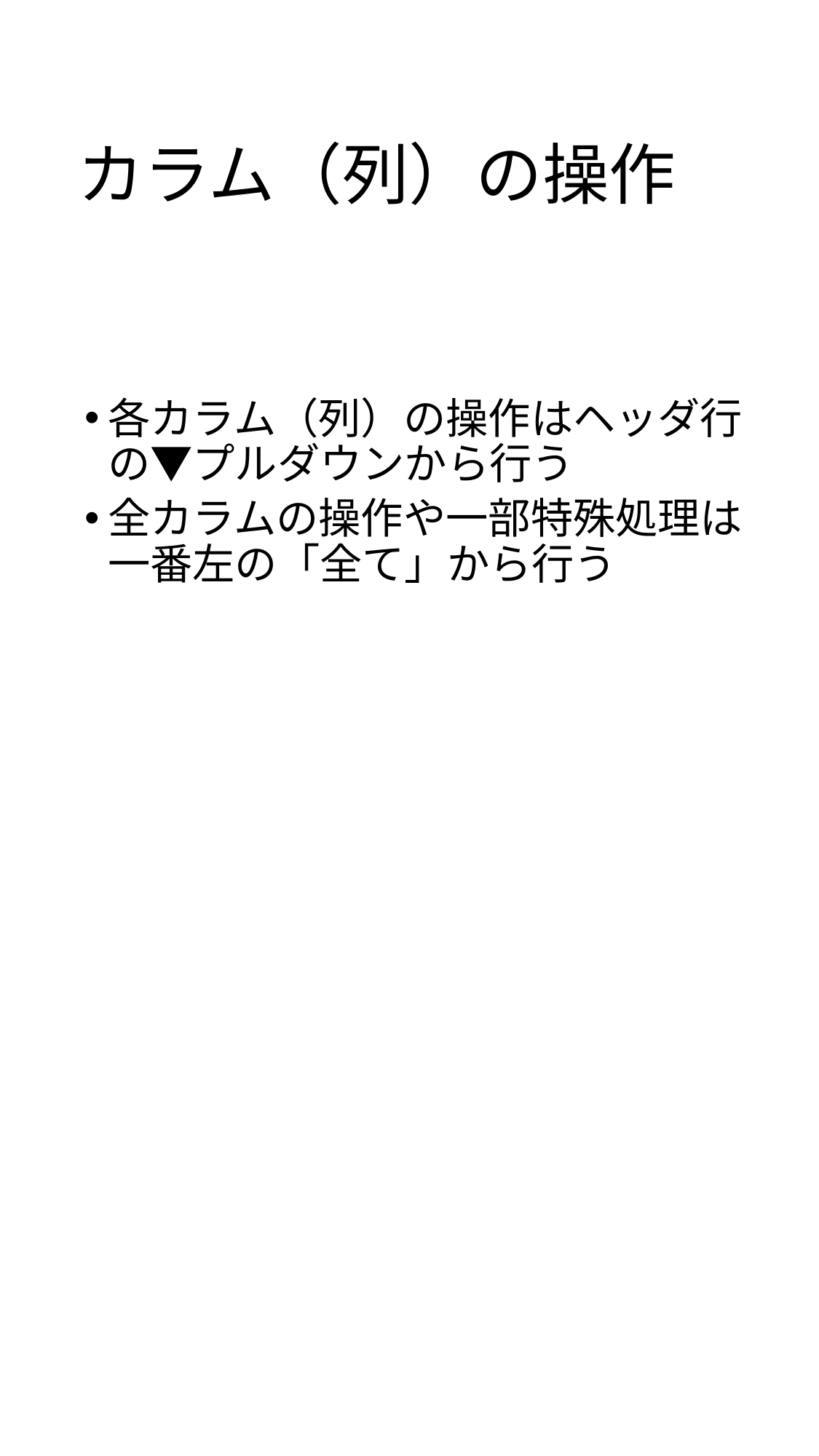

# カラム（列）の操作
各カラム（列）の操作はヘッダ行の▼プルダウンから行う
全カラムの操作や一部特殊処理は一番左の「全て」から行う